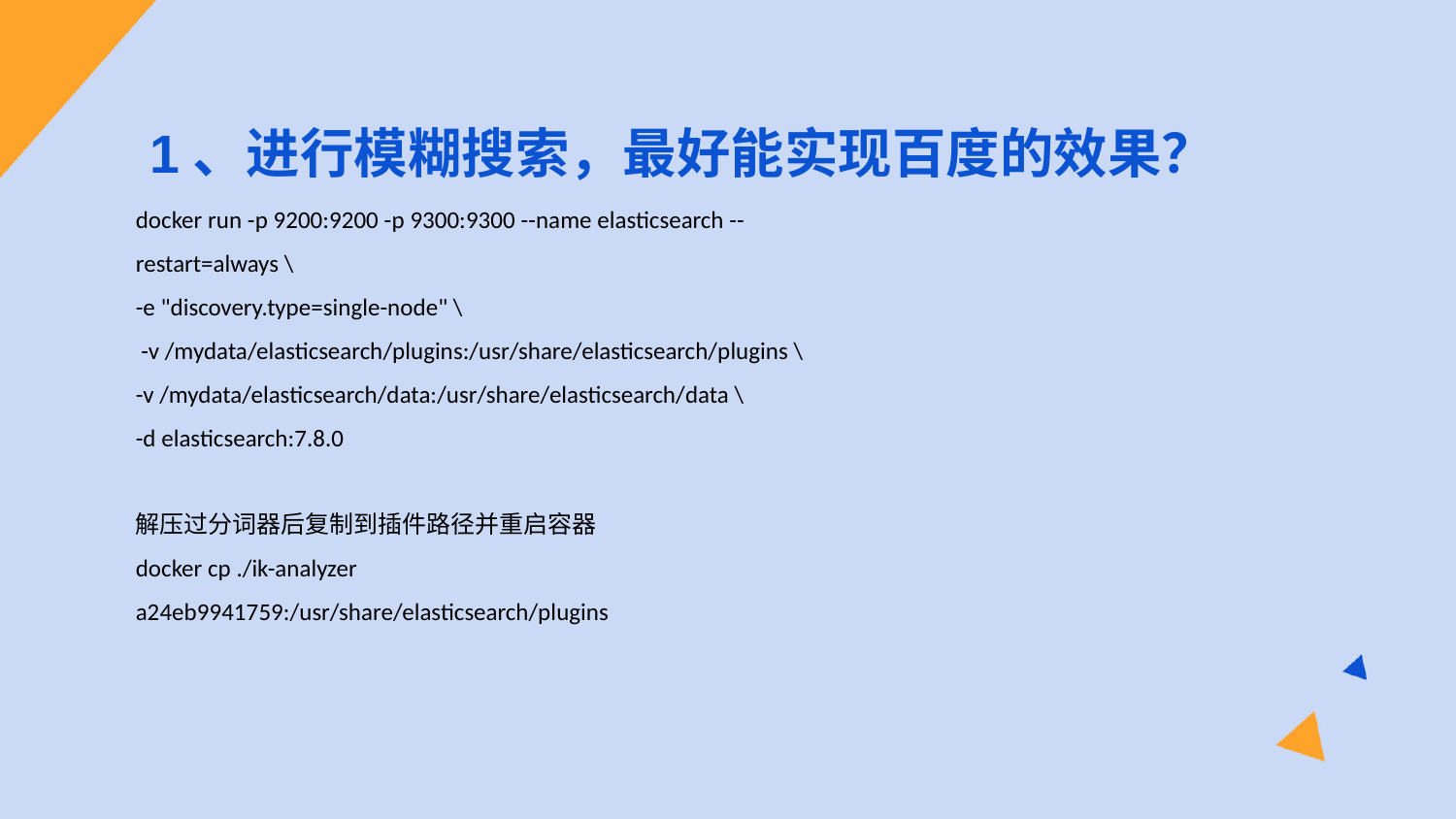

1、进行模糊搜索，最好能实现百度的效果？
docker run -p 9200:9200 -p 9300:9300 --name elasticsearch --restart=always \
-e "discovery.type=single-node" \
 -v /mydata/elasticsearch/plugins:/usr/share/elasticsearch/plugins \
-v /mydata/elasticsearch/data:/usr/share/elasticsearch/data \
-d elasticsearch:7.8.0

解压过分词器后复制到插件路径并重启容器
docker cp ./ik-analyzer a24eb9941759:/usr/share/elasticsearch/plugins